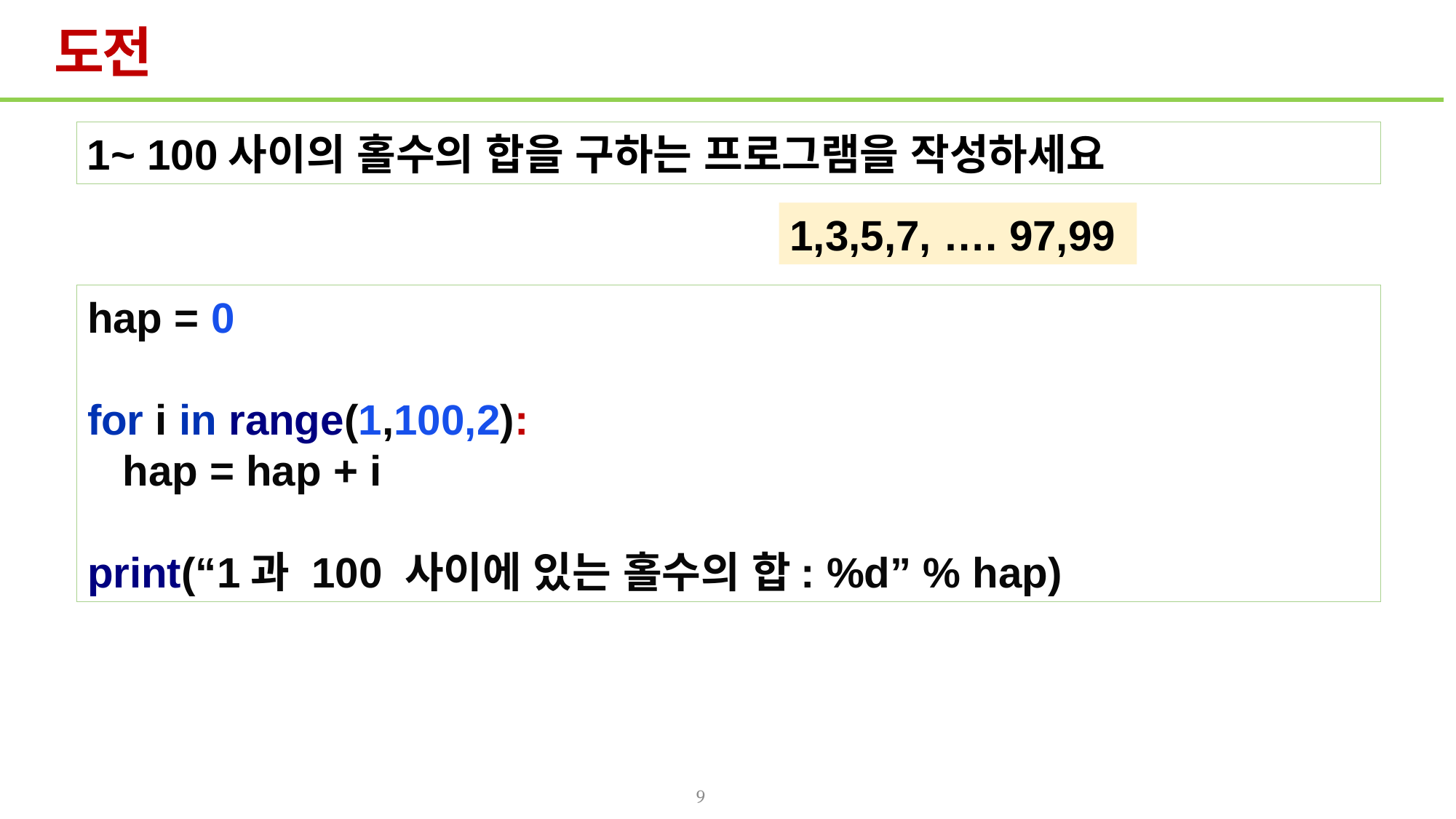

# 도전
1~ 100사이의 홀수의 합을 구하는 프로그램을 작성하세요
1,3,5,7, …. 97,99
hap = 0
for i in range(1,100,2):
   hap = hap + i
print(“1과 100 사이에 있는 홀수의 합: %d” % hap)
9